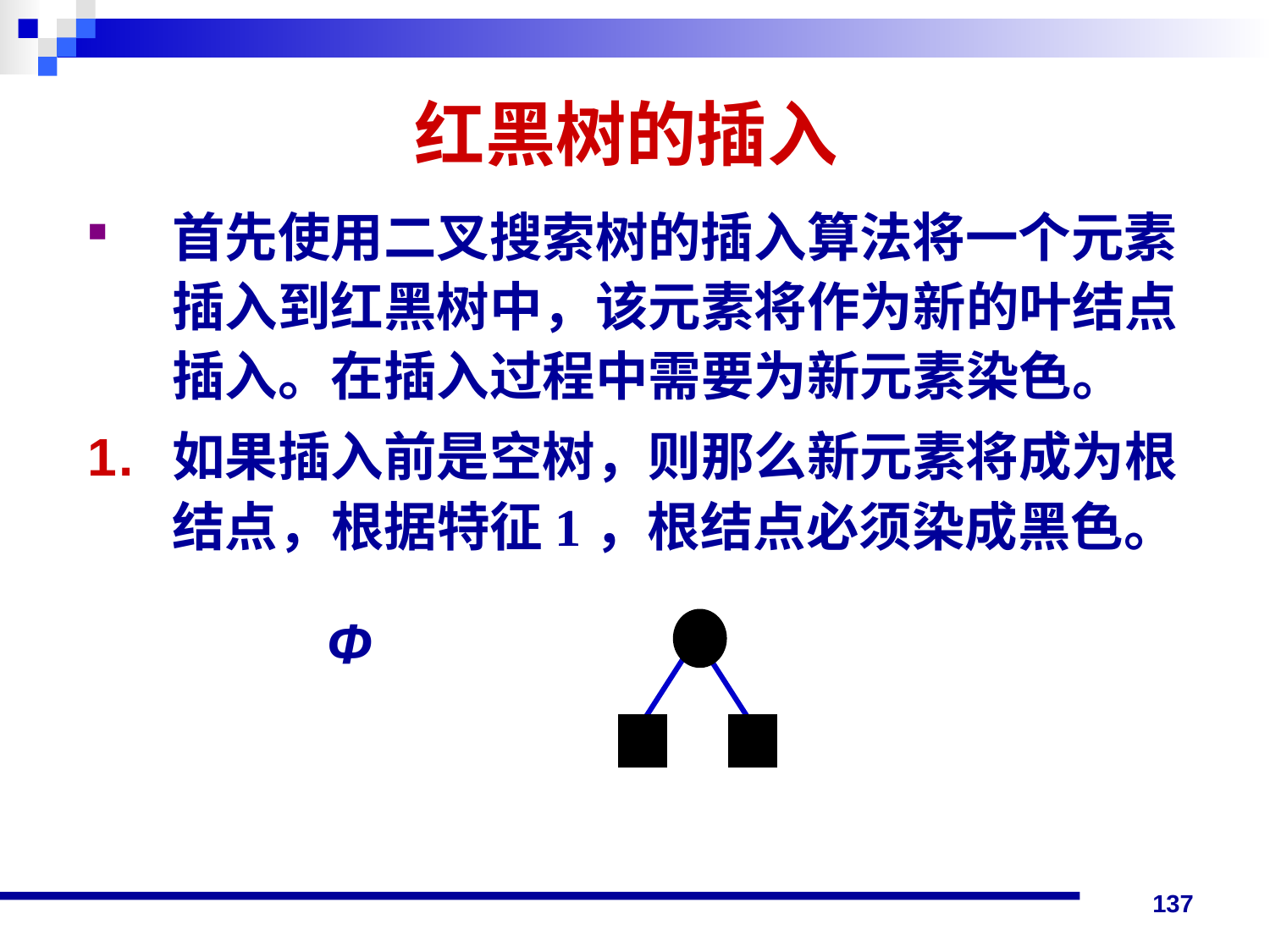

# 红黑树的插入
首先使用二叉搜索树的插入算法将一个元素插入到红黑树中，该元素将作为新的叶结点插入。在插入过程中需要为新元素染色。
如果插入前是空树，则那么新元素将成为根结点，根据特征1，根结点必须染成黑色。
Ф

137